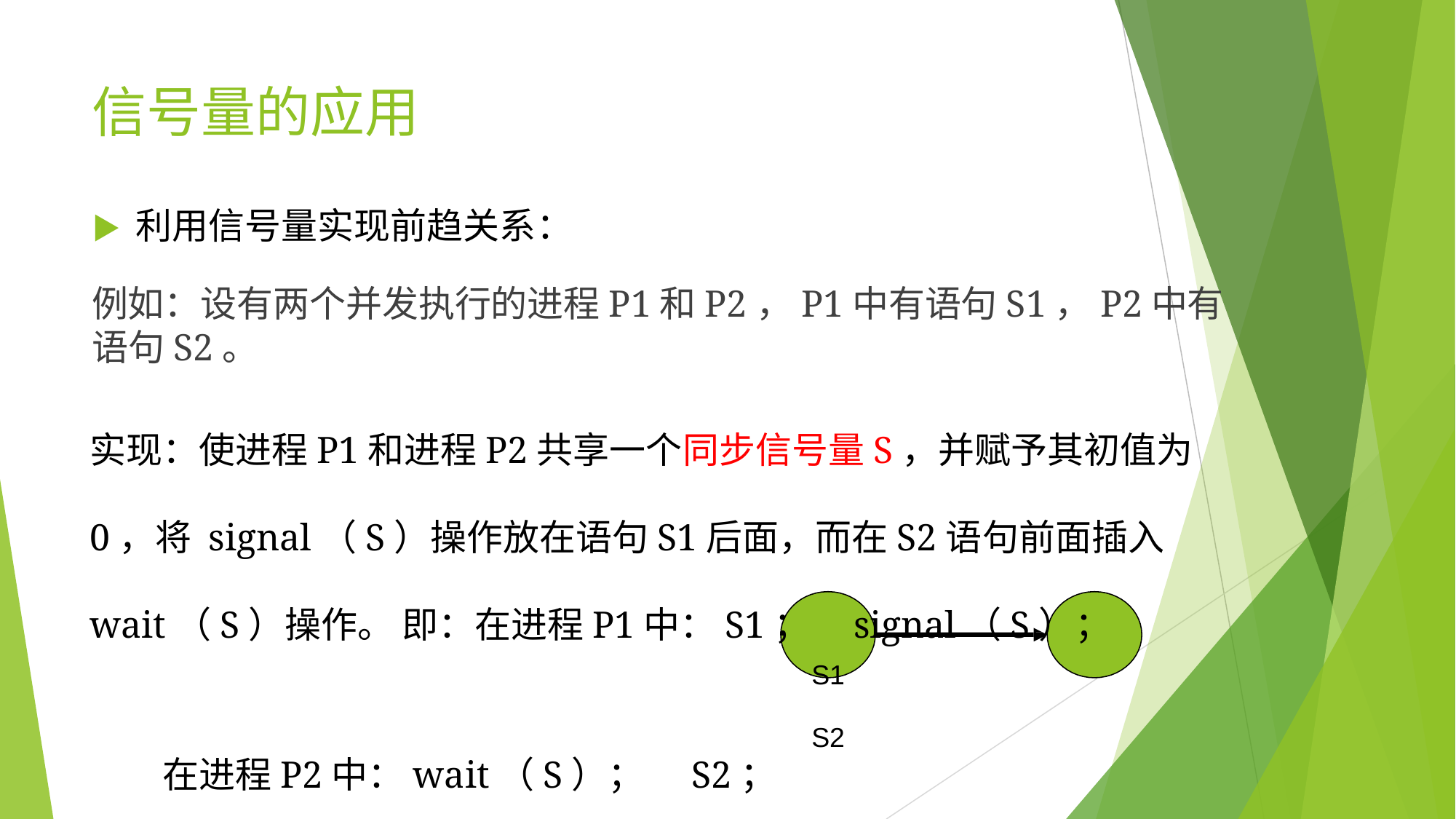

# 信号量的应用
▶	利用信号量实现前趋关系：

例如：设有两个并发执行的进程P1和P2，P1中有语句S1，P2中有语句S2。
实现：使进程P1和进程P2共享一个同步信号量S，并赋予其初值为0，将 signal（S）操作放在语句S1后面，而在S2语句前面插入wait（S）操作。 即：在进程P1中：S1；	signal（S）；
S1	S2
在进程P2中：wait（S）；	S2；